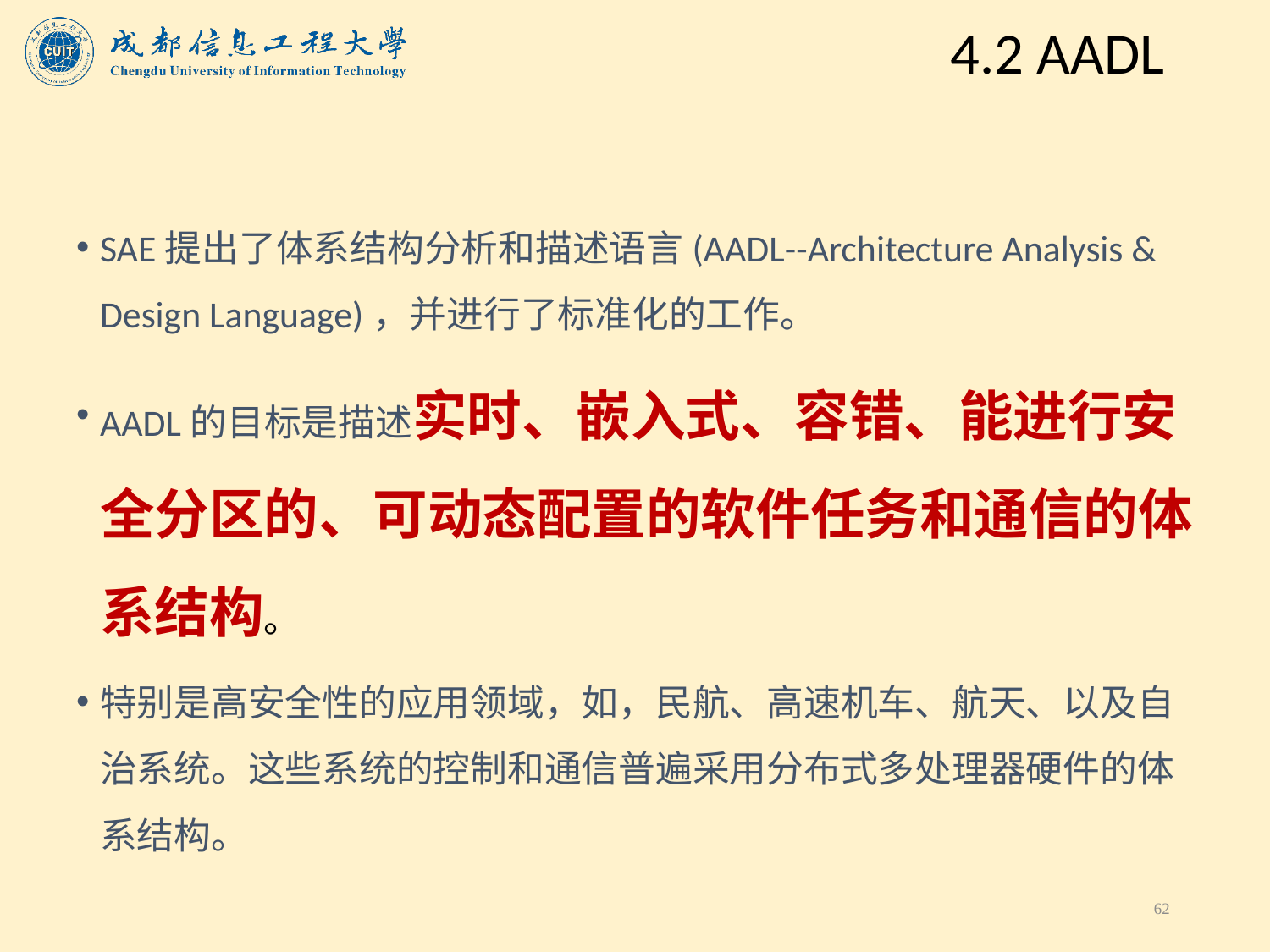

# 4.2 AADL
SAE提出了体系结构分析和描述语言(AADL--Architecture Analysis & Design Language)，并进行了标准化的工作。
AADL的目标是描述实时、嵌入式、容错、能进行安全分区的、可动态配置的软件任务和通信的体系结构。
特别是高安全性的应用领域，如，民航、高速机车、航天、以及自治系统。这些系统的控制和通信普遍采用分布式多处理器硬件的体系结构。
62